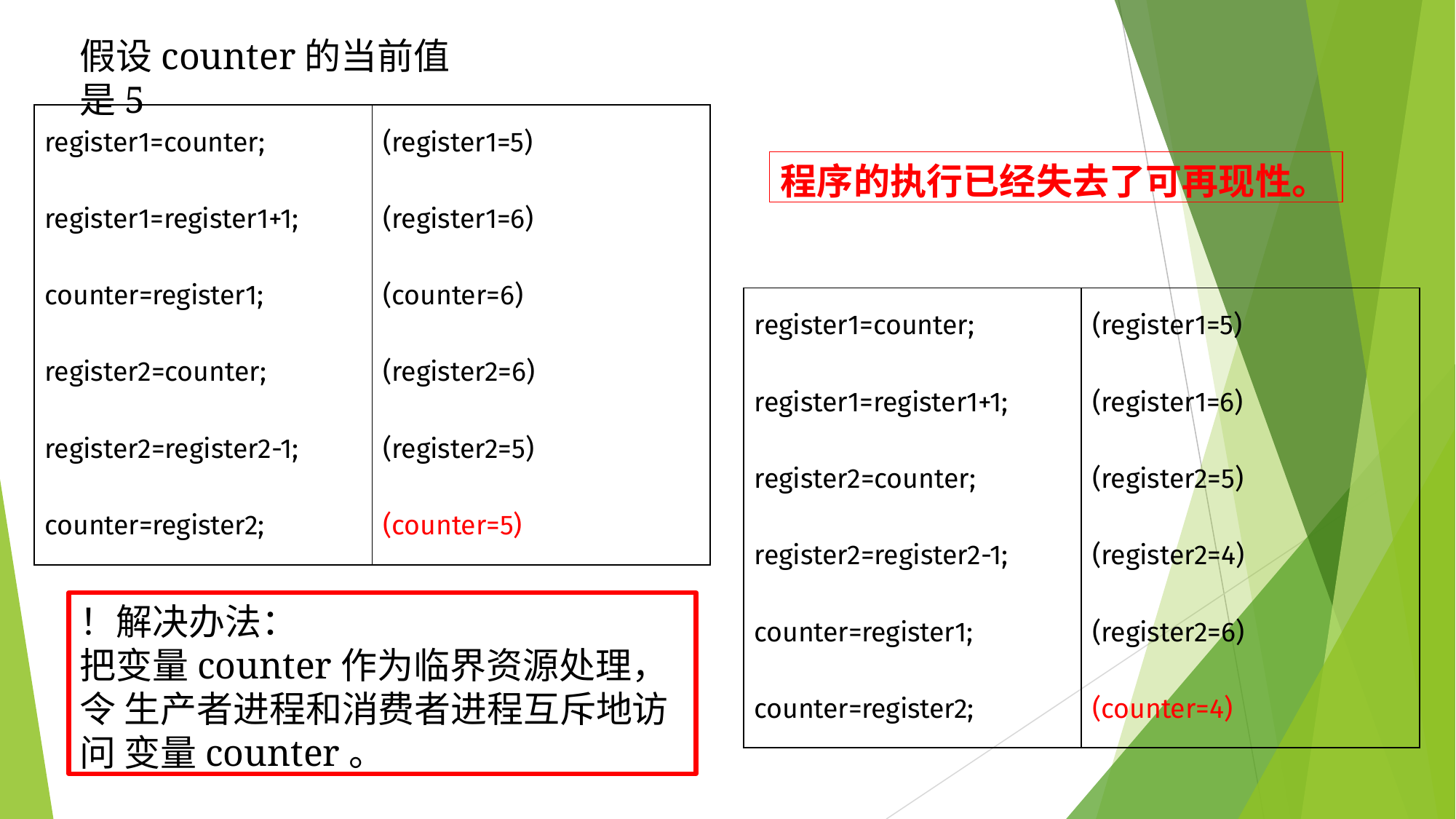

# 假设counter的当前值是5
| register1=counter; | (register1=5) |
| --- | --- |
| register1=register1+1; | (register1=6) |
| counter=register1; | (counter=6) |
| register2=counter; | (register2=6) |
| register2=register2-1; | (register2=5) |
| counter=register2; | (counter=5) |
程序的执行已经失去了可再现性。
| register1=counter; | (register1=5) |
| --- | --- |
| register1=register1+1; | (register1=6) |
| register2=counter; | (register2=5) |
| register2=register2-1; | (register2=4) |
| counter=register1; | (register2=6) |
| counter=register2; | (counter=4) |
！解决办法：
把变量counter作为临界资源处理，令 生产者进程和消费者进程互斥地访问 变量counter。